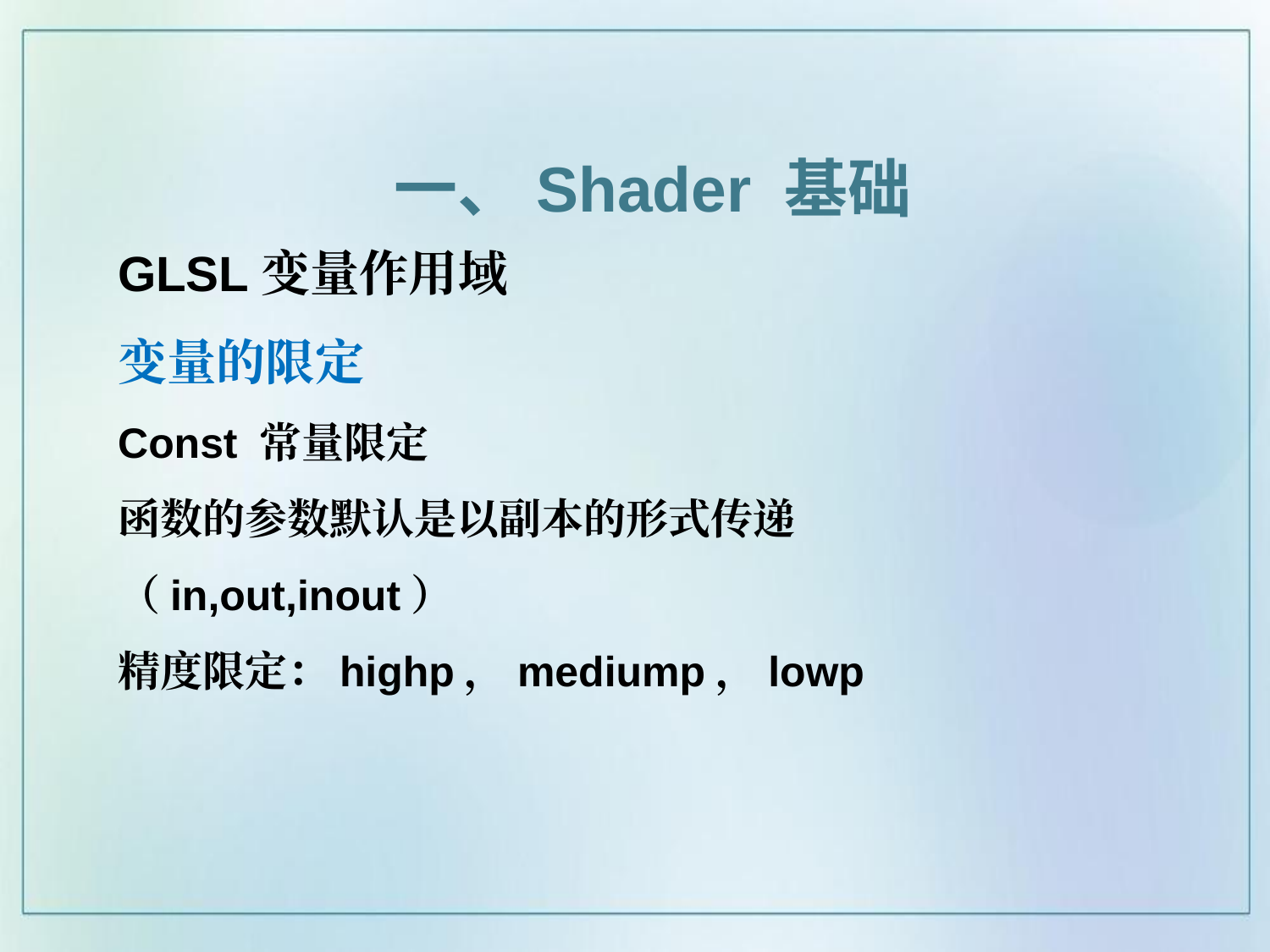

一、Shader 基础
GLSL变量作用域
变量的限定
Const 常量限定
函数的参数默认是以副本的形式传递（in,out,inout）
精度限定：highp，mediump，lowp